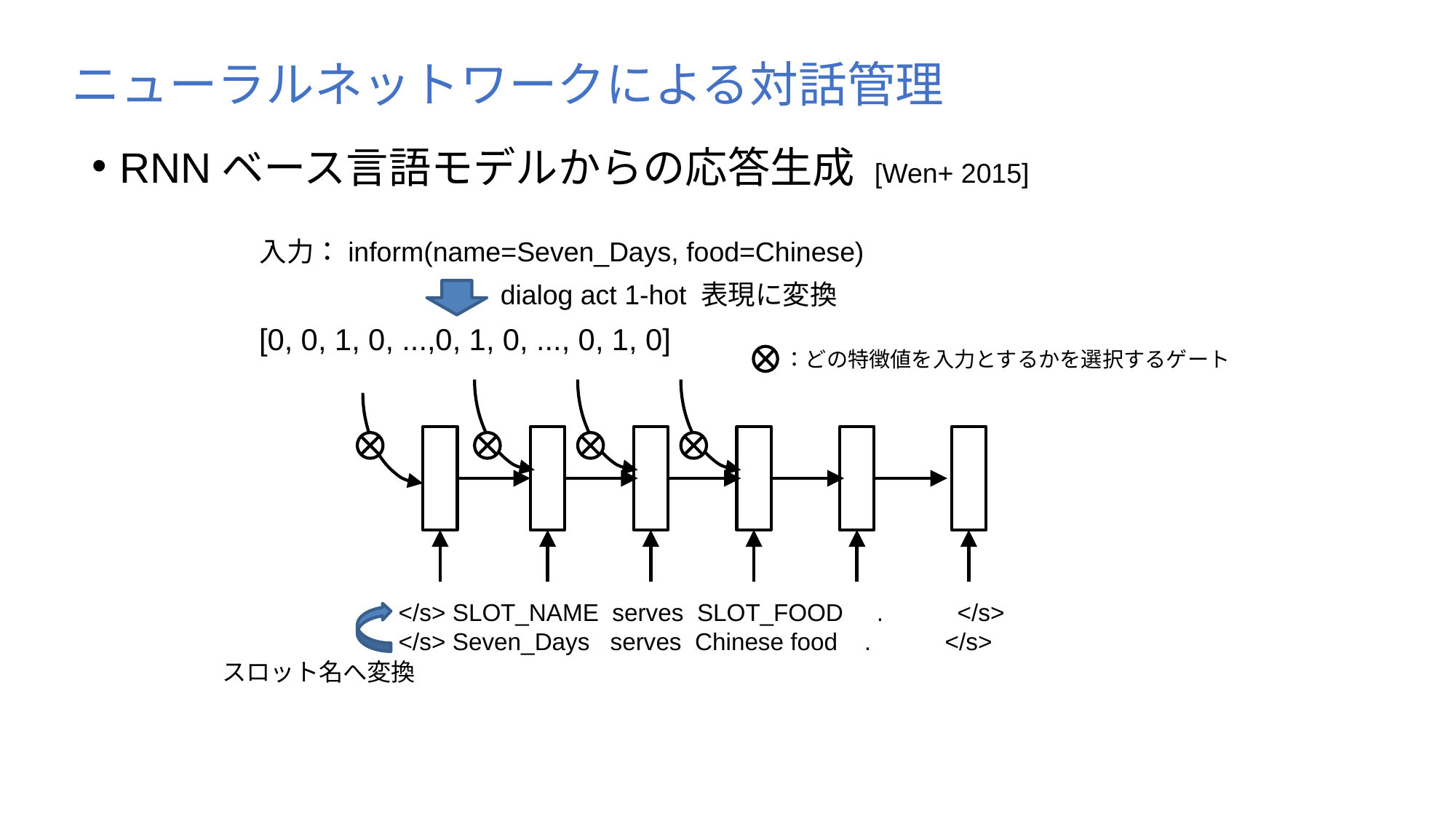

# ニューラルネットワークによる対話管理
RNNベース言語モデルからの応答生成 [Wen+ 2015]
入力：inform(name=Seven_Days, food=Chinese)
dialog act 1-hot 表現に変換

[0, 0, 1, 0, ...,0, 1, 0, ..., 0, 1, 0]
：どの特徴値を入力とするかを選択するゲート

</s> SLOT_NAME  serves  SLOT_FOOD     .           </s>
</s> Seven_Days   serves  Chinese food    .           </s>

スロット名へ変換